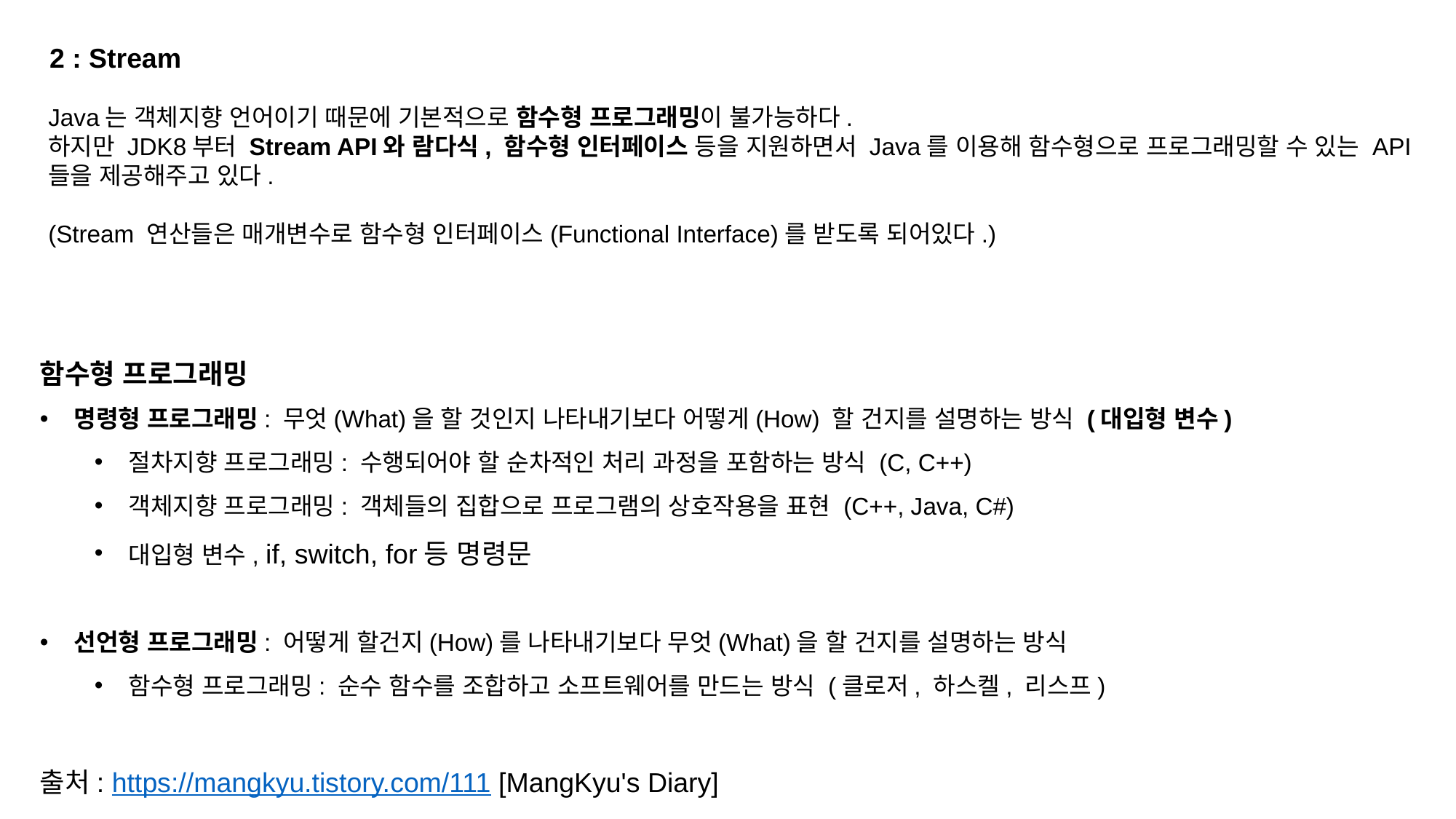

2 : Stream
Java는 객체지향 언어이기 때문에 기본적으로 함수형 프로그래밍이 불가능하다.
하지만 JDK8부터 Stream API와 람다식, 함수형 인터페이스 등을 지원하면서 Java를 이용해 함수형으로 프로그래밍할 수 있는 API 들을 제공해주고 있다.

(Stream 연산들은 매개변수로 함수형 인터페이스(Functional Interface)를 받도록 되어있다.)
함수형 프로그래밍
명령형 프로그래밍: 무엇(What)을 할 것인지 나타내기보다 어떻게(How) 할 건지를 설명하는 방식 (대입형 변수)
절차지향 프로그래밍: 수행되어야 할 순차적인 처리 과정을 포함하는 방식 (C, C++)
객체지향 프로그래밍: 객체들의 집합으로 프로그램의 상호작용을 표현 (C++, Java, C#)
대입형 변수, if, switch, for등 명령문

선언형 프로그래밍: 어떻게 할건지(How)를 나타내기보다 무엇(What)을 할 건지를 설명하는 방식
함수형 프로그래밍: 순수 함수를 조합하고 소프트웨어를 만드는 방식 (클로저, 하스켈, 리스프)
출처: https://mangkyu.tistory.com/111 [MangKyu's Diary]